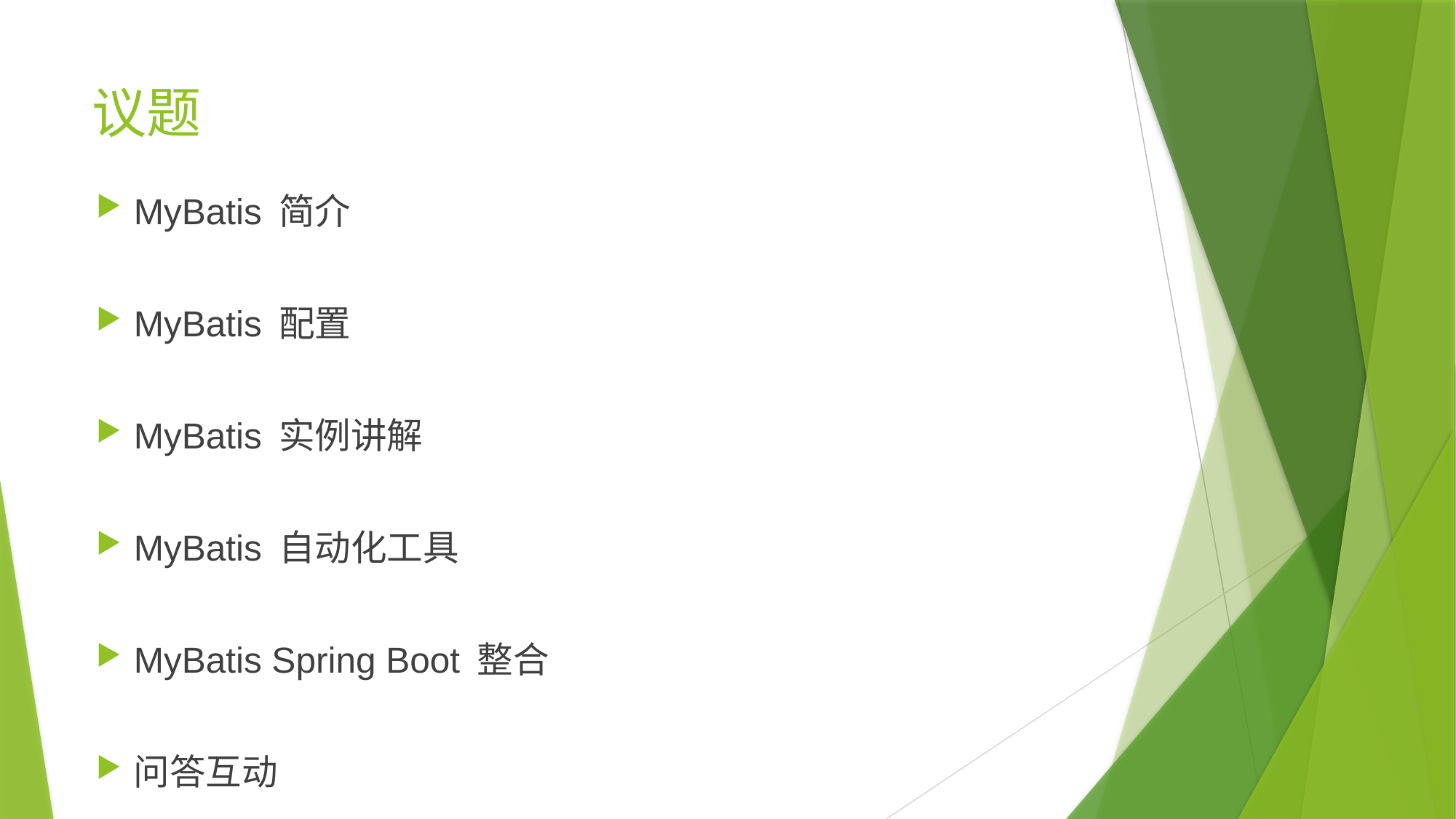

# 议题
MyBatis 简介

MyBatis 配置

MyBatis 实例讲解

MyBatis 自动化工具

MyBatis Spring Boot 整合

问答互动